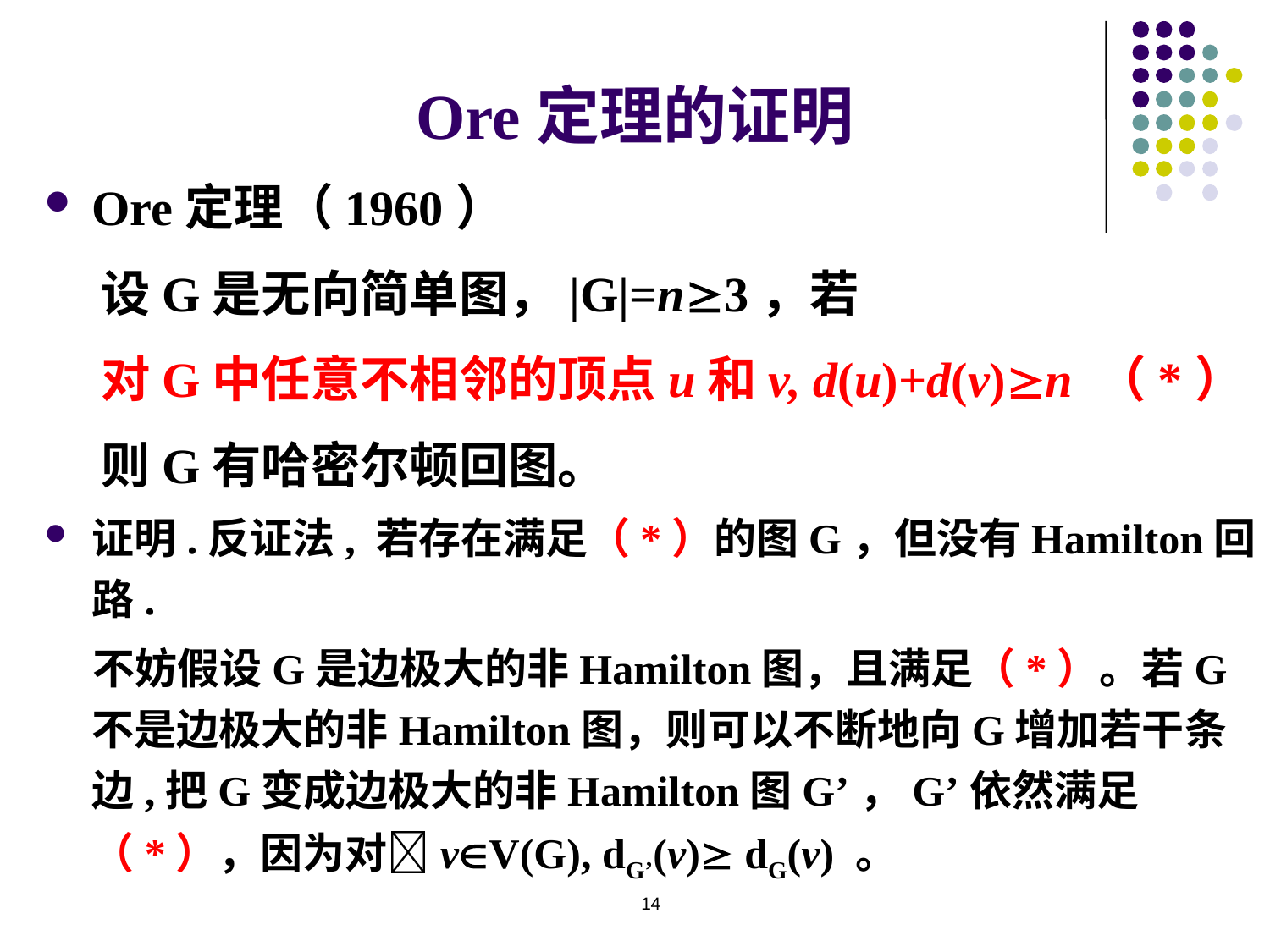

Ore定理的证明
Ore定理（1960）
    设G是无向简单图，|G|=n≥3，若
    对G中任意不相邻的顶点u和v, d(u)+d(v)≥n （*）
    则G有哈密尔顿回图。
证明.反证法, 若存在满足（*）的图G，但没有Hamilton回路.
    不妨假设G是边极大的非Hamilton图，且满足（*）。若G不是边极大的非Hamilton图，则可以不断地向G增加若干条边,把G变成边极大的非Hamilton图G’，G’依然满足（*），因为对∀v∈V(G), dG’(v)≥ dG(v) 。
14